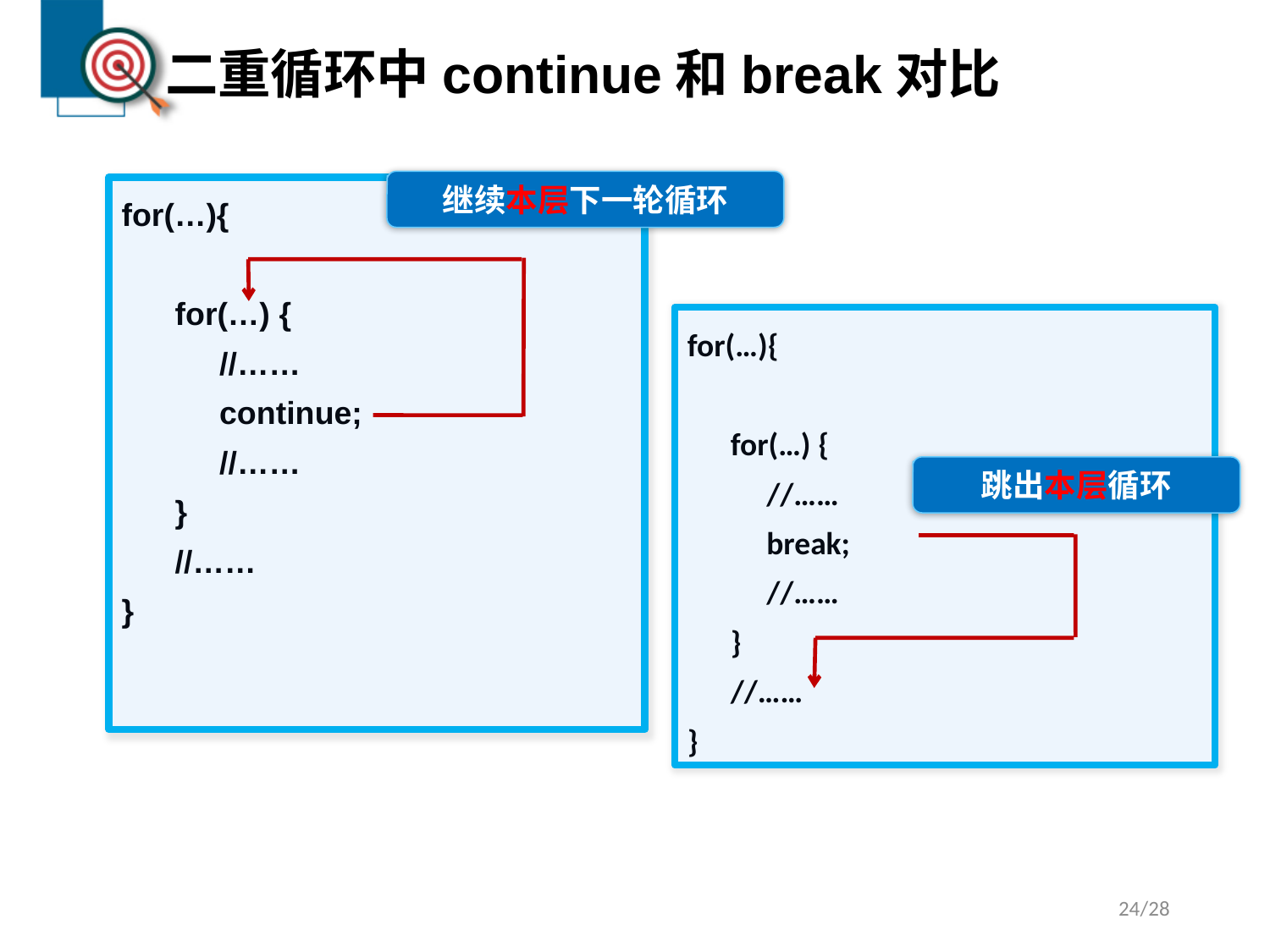

# 二重循环中continue和break对比
继续本层下一轮循环
for(…){

      for(…) {
           //……
           continue;
           //……
      }
      //……
}

for(…){

      for(…) {
           //……
           break;
           //……
      }
      //……
}
跳出本层循环

24/28